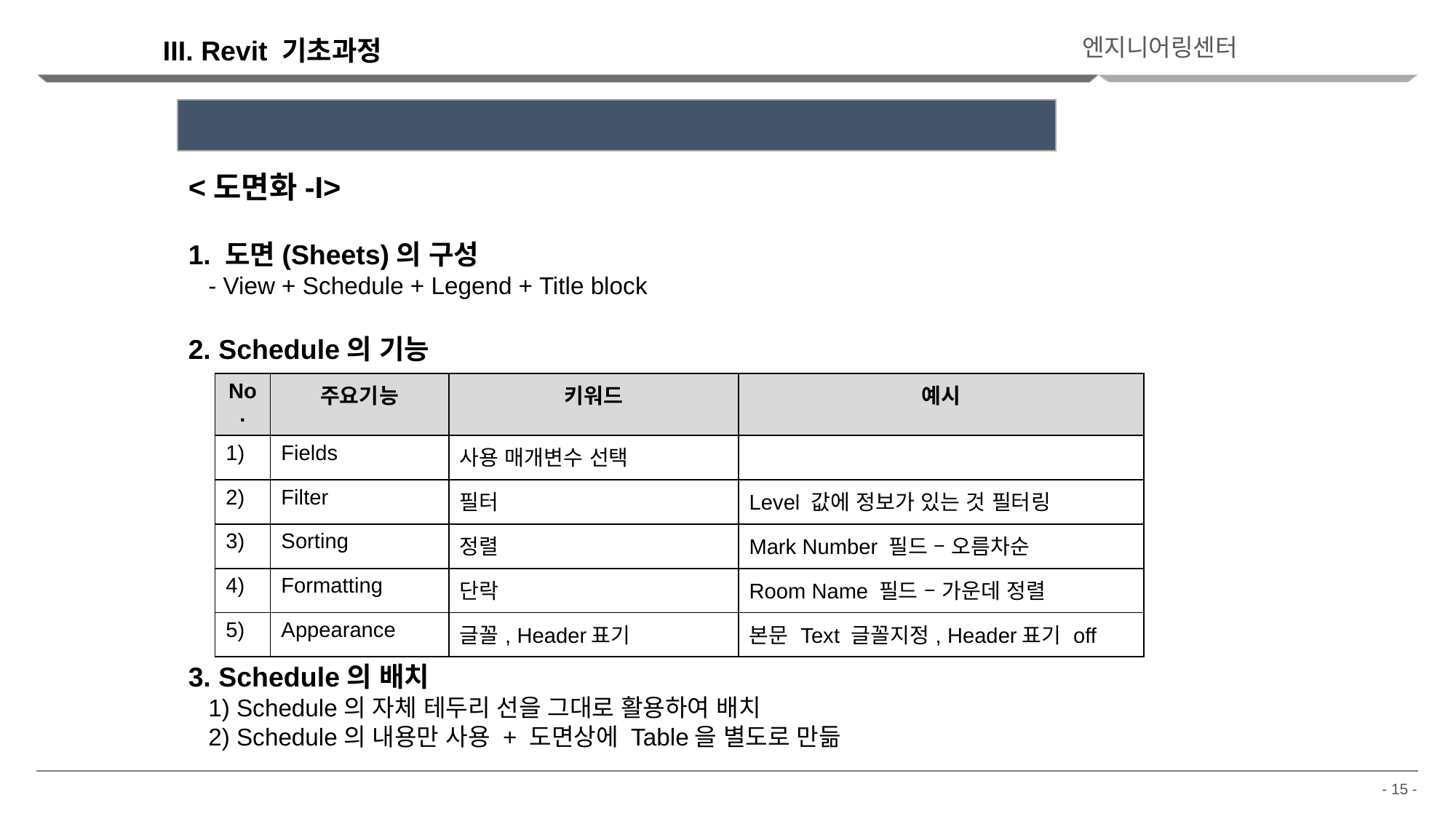

III. Revit 기초과정
엔지니어링센터
10월28일(목) Leading Group 교육 (강한호 매니저)
<도면화-I>

1. 도면(Sheets)의 구성
   - View + Schedule + Legend + Title block

2. Schedule의 기능

3. Schedule의 배치
   1) Schedule의 자체 테두리 선을 그대로 활용하여 배치
   2) Schedule의 내용만 사용 + 도면상에 Table을 별도로 만듦
| No. | 주요기능 | 키워드 | 예시 |
| --- | --- | --- | --- |
| 1) | Fields | 사용 매개변수 선택 |  |
| 2) | Filter | 필터 | Level 값에 정보가 있는 것 필터링 |
| 3) | Sorting | 정렬 | Mark Number 필드 – 오름차순 |
| 4) | Formatting | 단락 | Room Name 필드 – 가운데 정렬 |
| 5) | Appearance | 글꼴, Header표기 | 본문 Text 글꼴지정, Header표기 off |